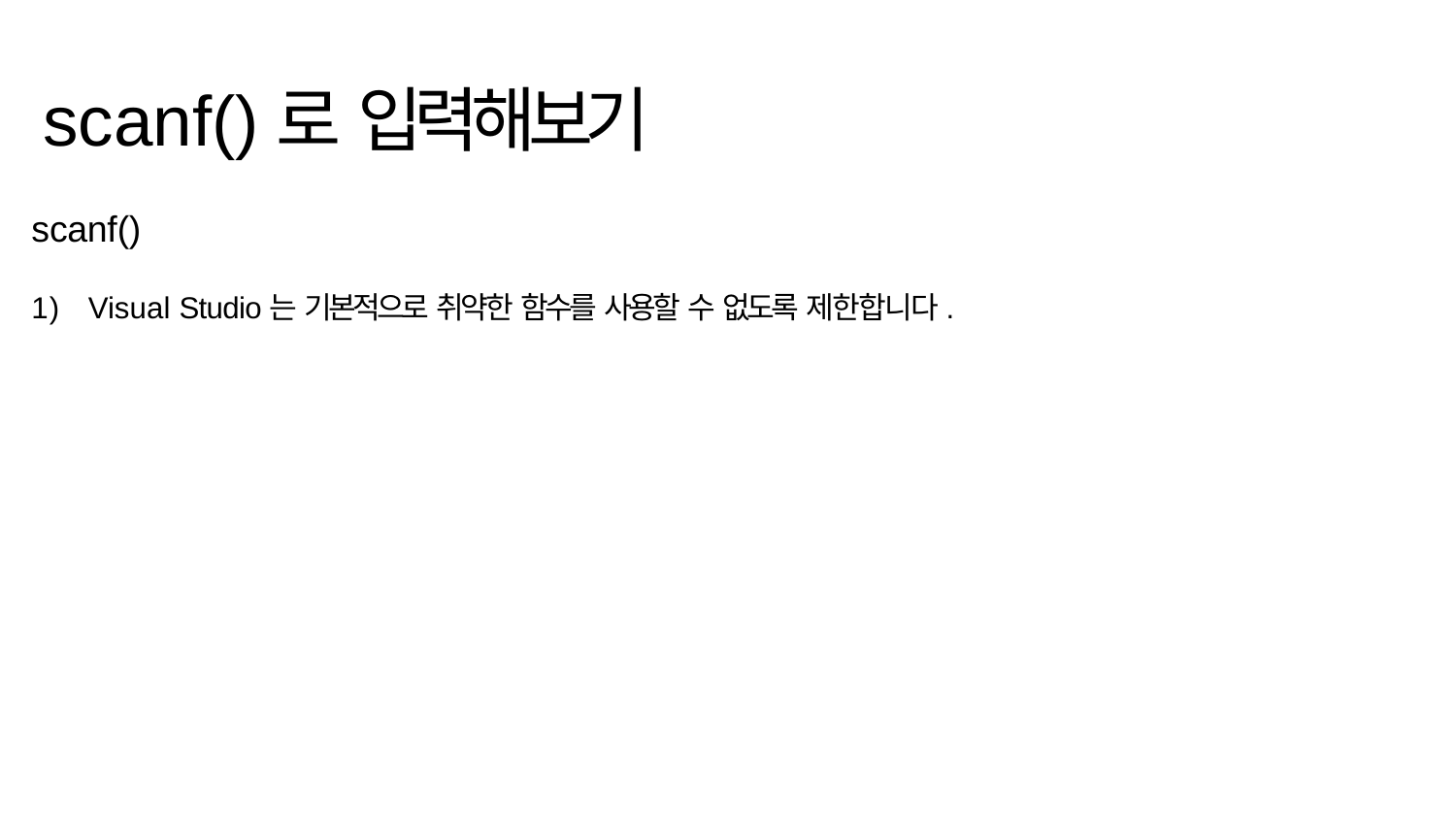

# scanf()로 입력해보기
scanf()

1)	Visual Studio는 기본적으로 취약한 함수를 사용할 수 없도록 제한합니다.